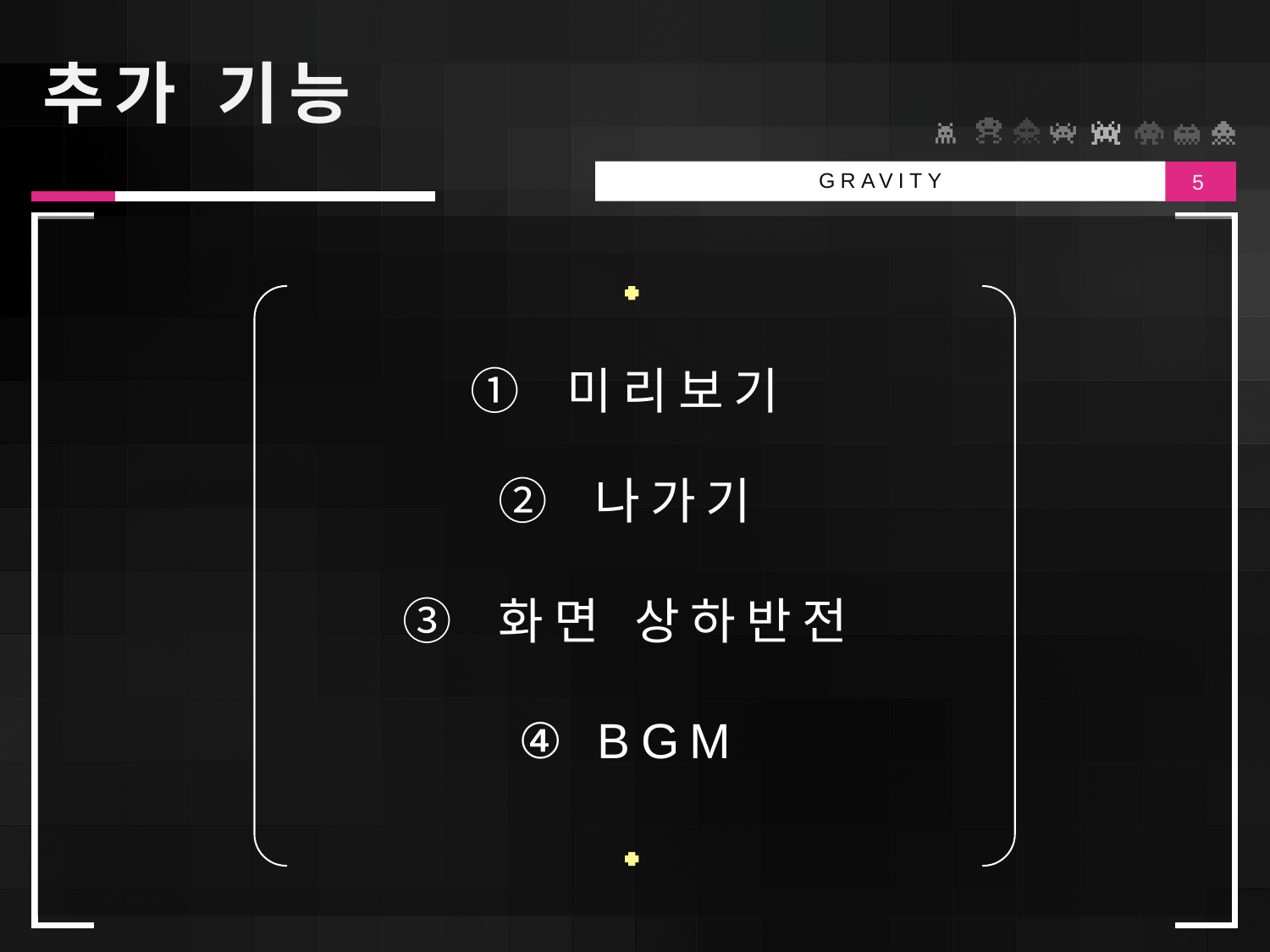

# 추가 기능
GRAVITY
5

① 미리보기
② 나가기
③ 화면 상하반전
④ BGM